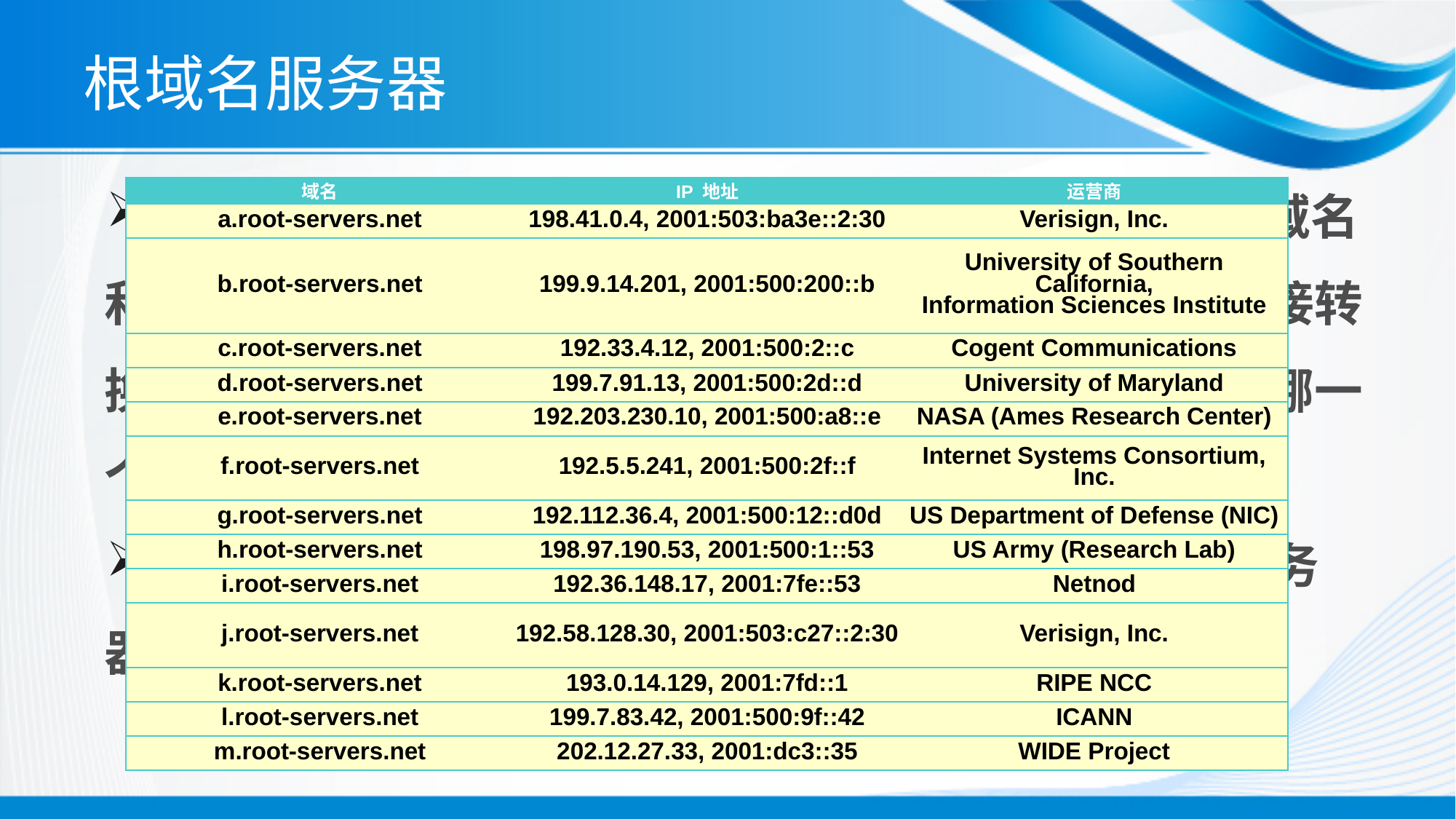

# 根域名服务器
所有的根域名服务器都知道所有的顶级域名服务器的域名和 IP 地址。根域名服务器并不直接把待查询的域名直接转换成 IP 地址，而是告诉本地域名服务器下一步应当找哪一个顶级域名服务器进行查询。
根域名服务器共有 13 套装置，构成 13 组根域名服务器，总共使用 13 个不同 IP 地址的域名。

| 域名 | IP 地址 | 运营商 |
| --- | --- | --- |
| a.root-servers.net | 198.41.0.4, 2001:503:ba3e::2:30 | Verisign, Inc. |
| b.root-servers.net | 199.9.14.201, 2001:500:200::b | University of Southern California, Information Sciences Institute |
| c.root-servers.net | 192.33.4.12, 2001:500:2::c | Cogent Communications |
| d.root-servers.net | 199.7.91.13, 2001:500:2d::d | University of Maryland |
| e.root-servers.net | 192.203.230.10, 2001:500:a8::e | NASA (Ames Research Center) |
| f.root-servers.net | 192.5.5.241, 2001:500:2f::f | Internet Systems Consortium, Inc. |
| g.root-servers.net | 192.112.36.4, 2001:500:12::d0d | US Department of Defense (NIC) |
| h.root-servers.net | 198.97.190.53, 2001:500:1::53 | US Army (Research Lab) |
| i.root-servers.net | 192.36.148.17, 2001:7fe::53 | Netnod |
| j.root-servers.net | 192.58.128.30, 2001:503:c27::2:30 | Verisign, Inc. |
| k.root-servers.net | 193.0.14.129, 2001:7fd::1 | RIPE NCC |
| l.root-servers.net | 199.7.83.42, 2001:500:9f::42 | ICANN |
| m.root-servers.net | 202.12.27.33, 2001:dc3::35 | WIDE Project |